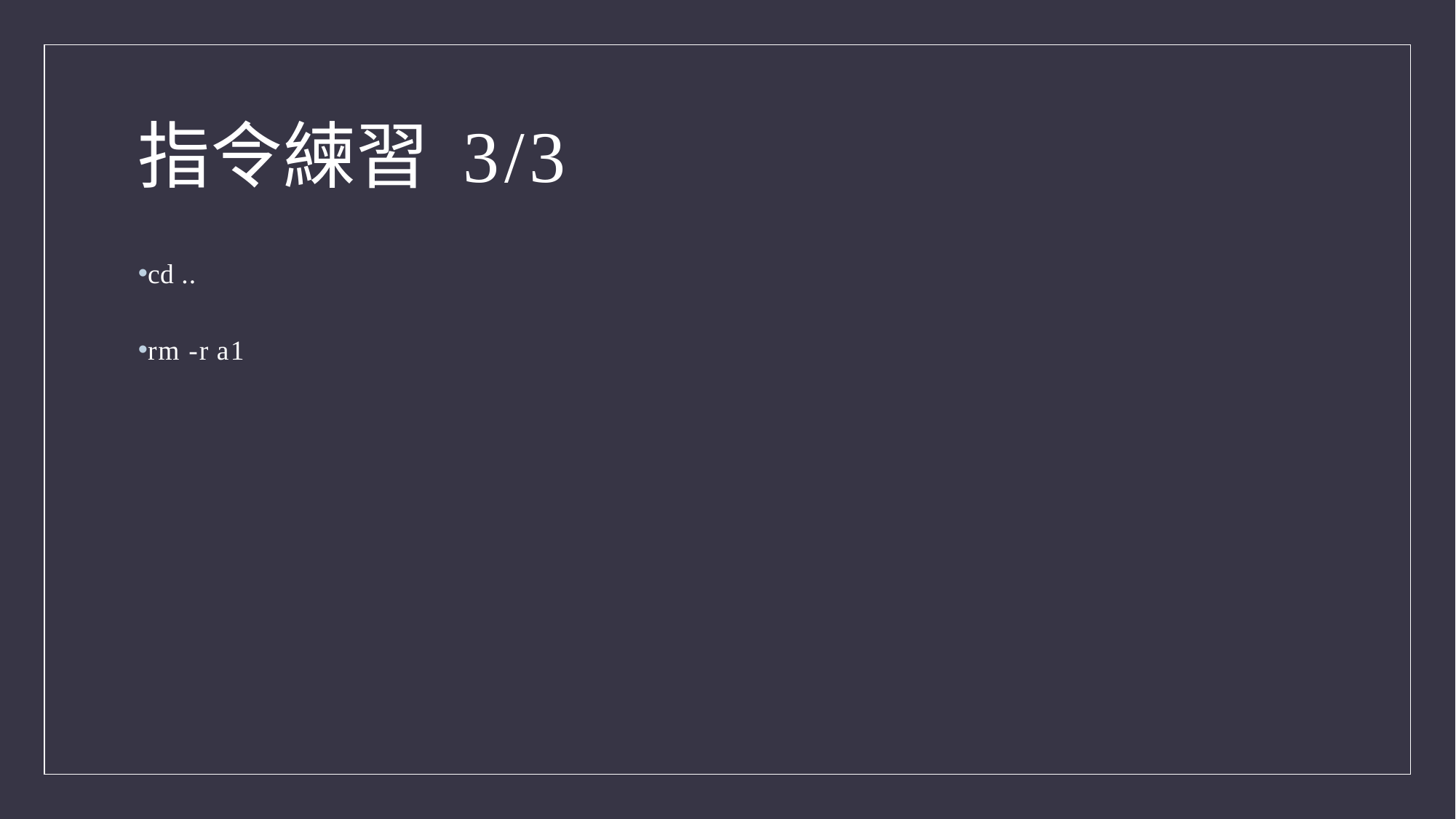

# 指令練習 3/3
cd ..

rm -r a1